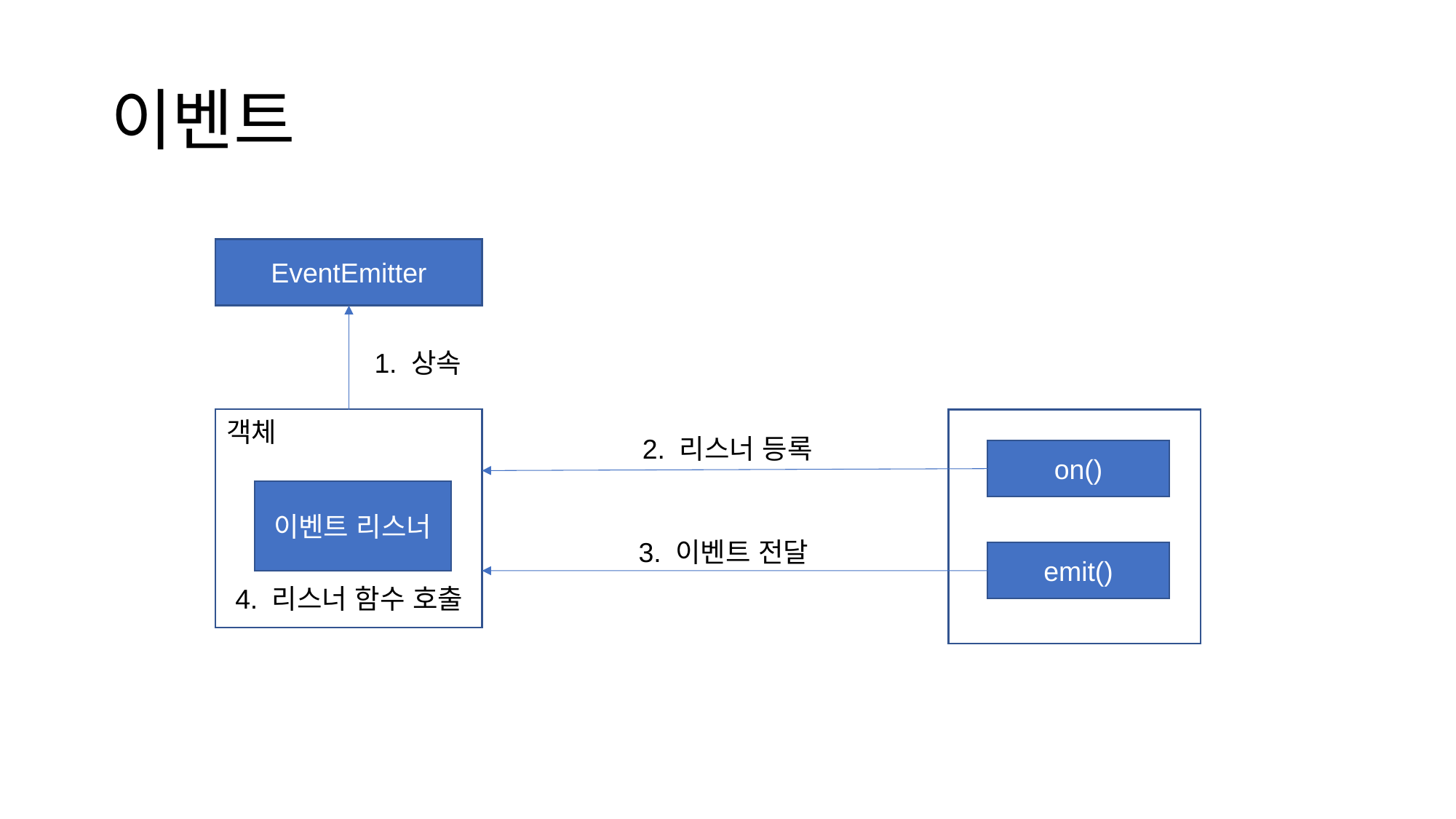

# 이벤트
EventEmitter
1. 상속
객체

2. 리스너 등록
on()
이벤트 리스너
3. 이벤트 전달
emit()
4. 리스너 함수 호출